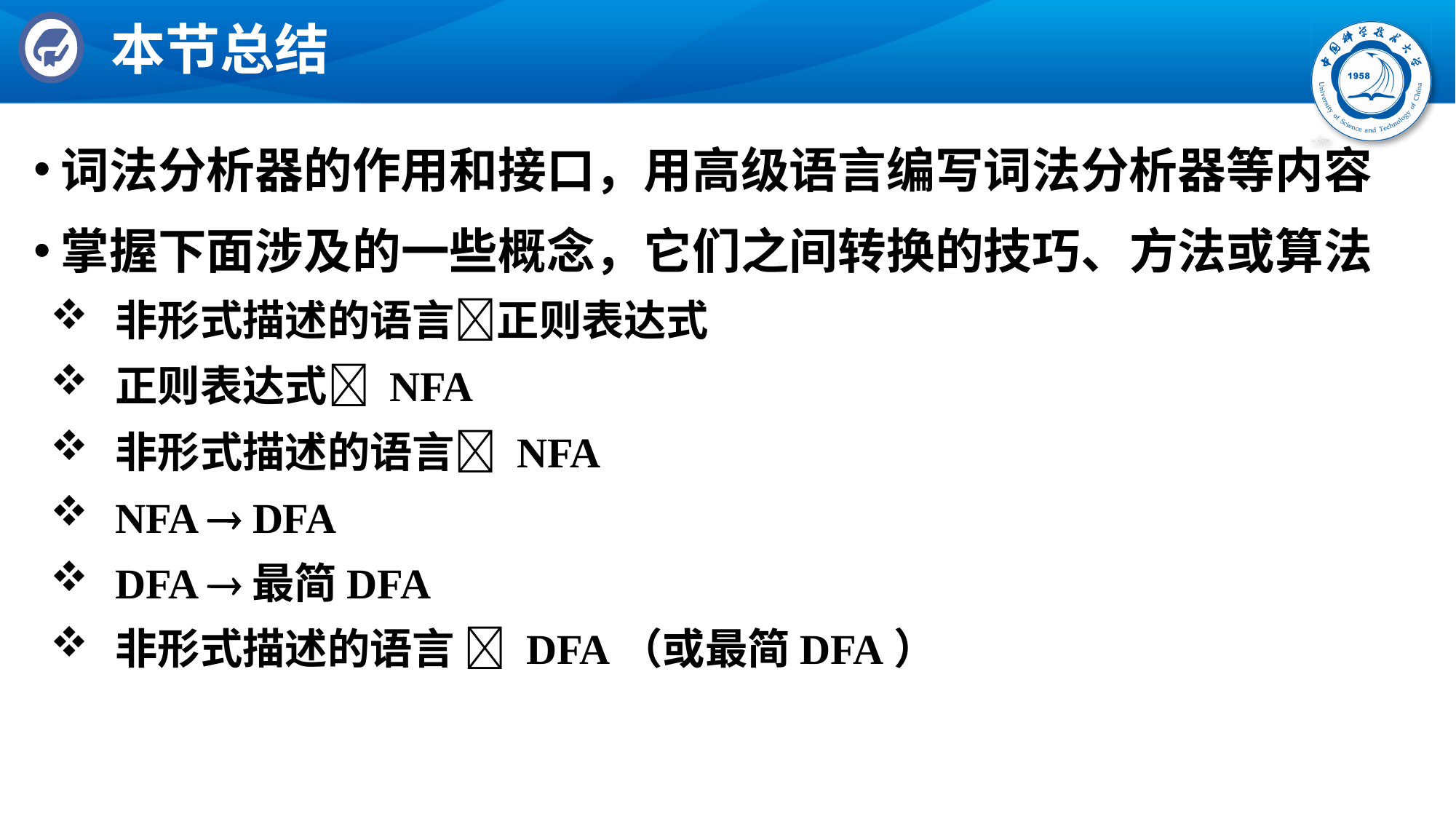

# 本节总结
词法分析器的作用和接口，用高级语言编写词法分析器等内容
掌握下面涉及的一些概念，它们之间转换的技巧、方法或算法
非形式描述的语言↔正则表达式
正则表达式→ NFA
非形式描述的语言↔ NFA
NFA → DFA
DFA →最简DFA
非形式描述的语言 ↔ DFA（或最简DFA）